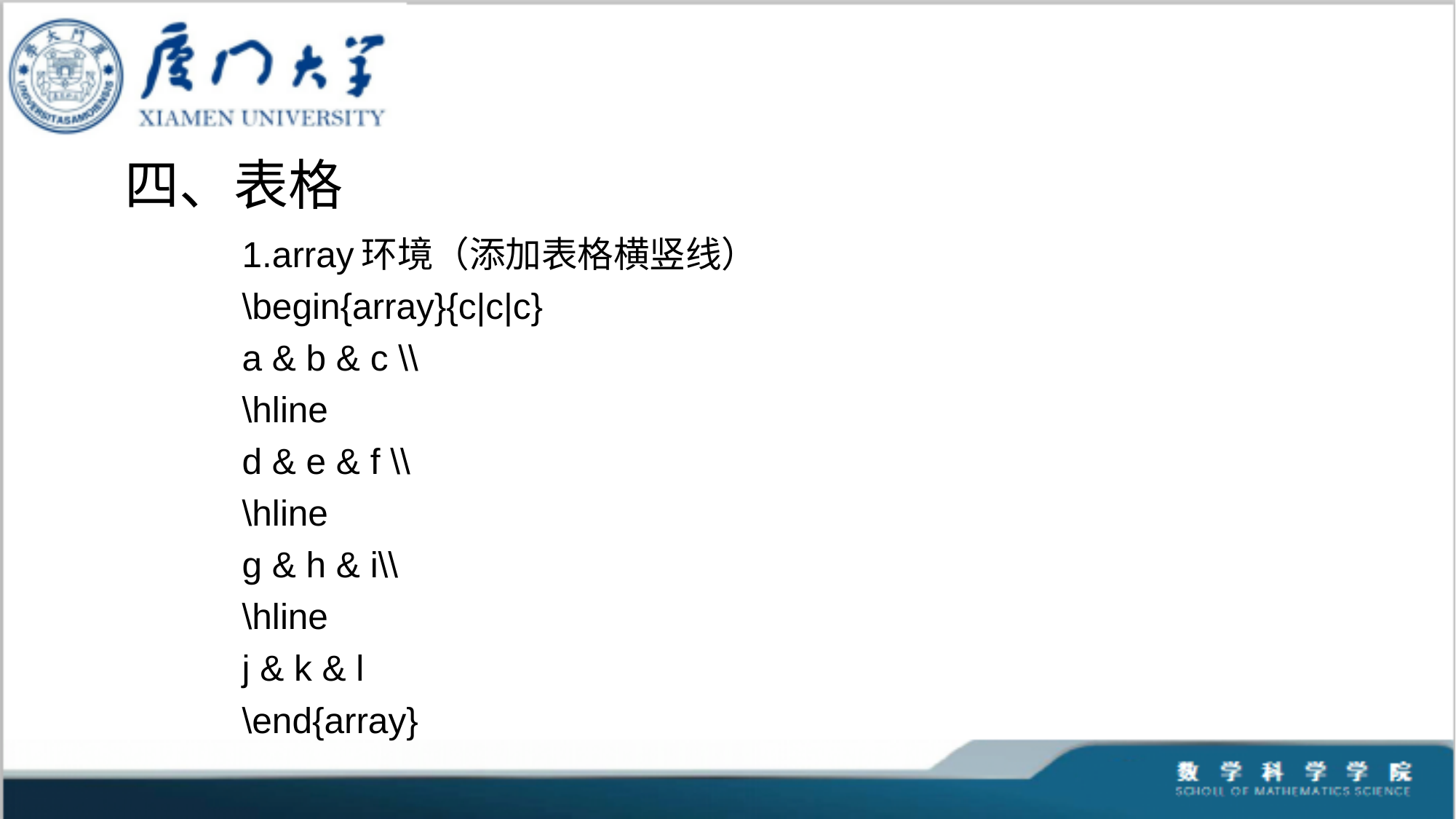

# 四、表格
1.array环境（添加表格横竖线）
\begin{array}{c|c|c}
a & b & c \\
\hline
d & e & f \\
\hline
g & h & i\\
\hline
j & k & l
\end{array}